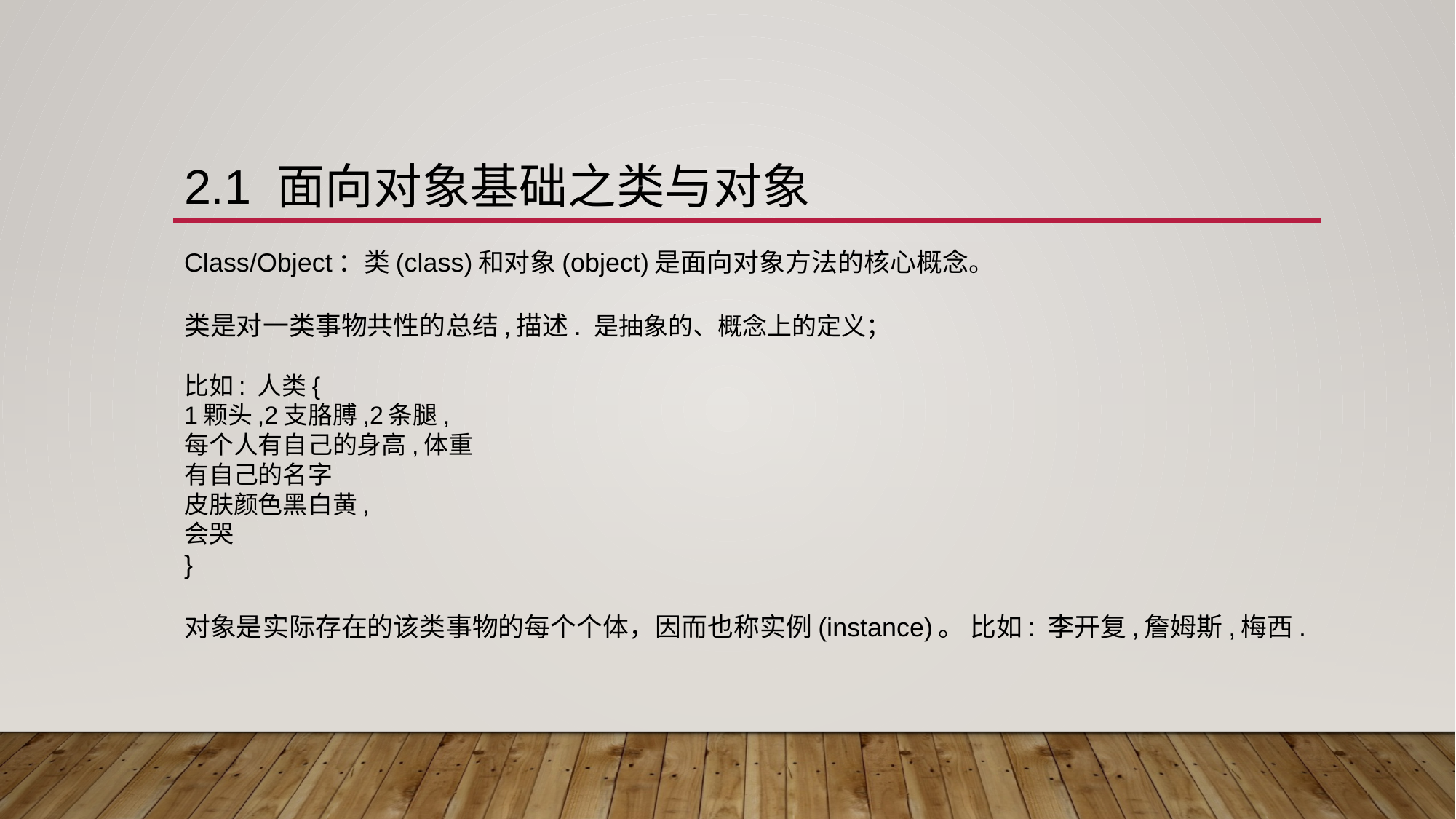

# 2.1 面向对象基础之类与对象
Class/Object：类(class)和对象(object)是面向对象方法的核心概念。

类是对一类事物共性的总结,描述. 是抽象的、概念上的定义；

比如: 人类{
1颗头,2支胳膊,2条腿,
每个人有自己的身高,体重
有自己的名字
皮肤颜色黑白黄,
会哭
}

对象是实际存在的该类事物的每个个体，因而也称实例(instance)。 比如: 李开复,詹姆斯,梅西.